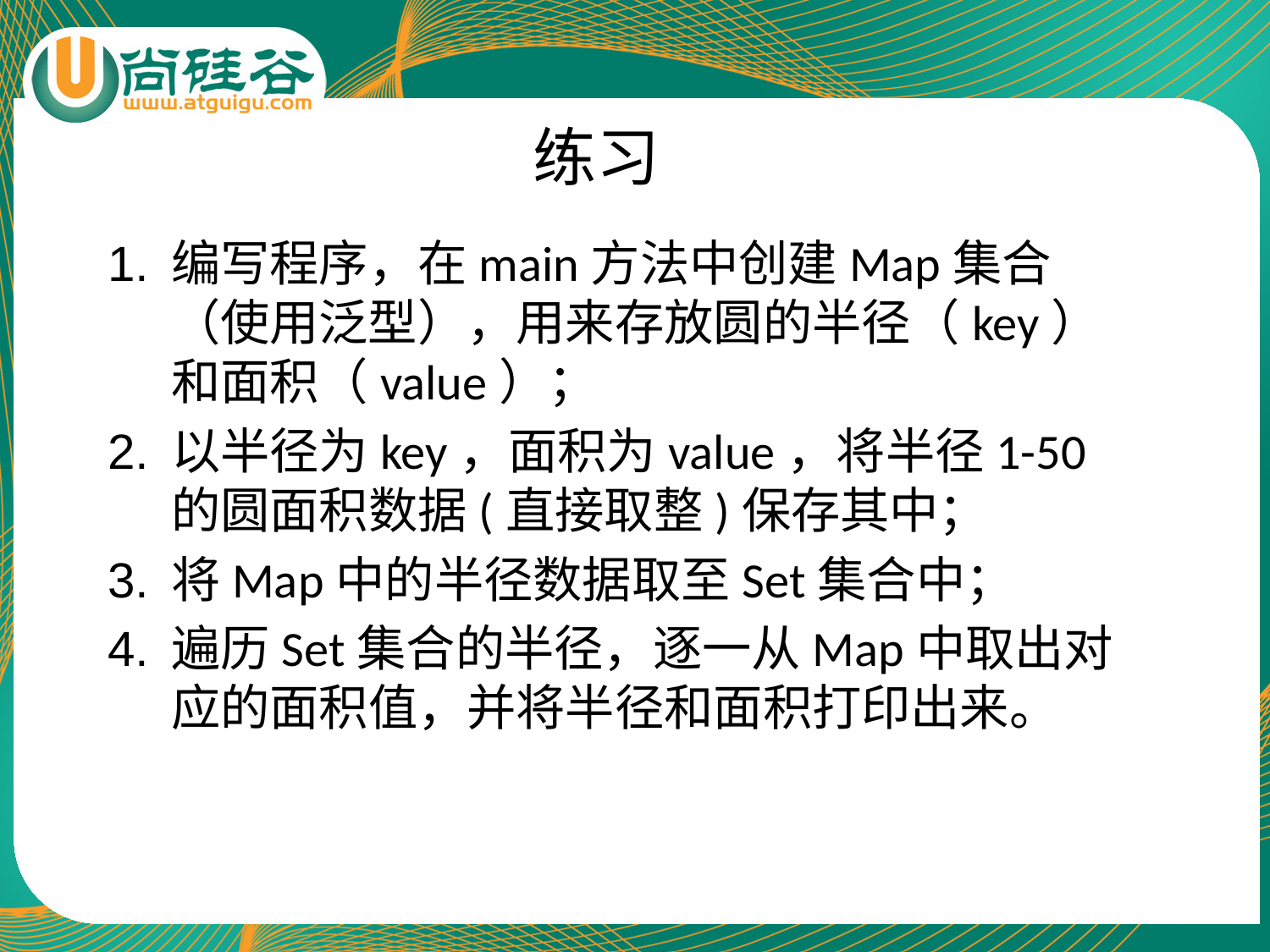

# 练习
编写程序，在main方法中创建Map集合（使用泛型），用来存放圆的半径（key）和面积（value）；
以半径为key，面积为value，将半径1-50的圆面积数据(直接取整)保存其中；
将Map中的半径数据取至Set集合中；
遍历Set集合的半径，逐一从Map中取出对应的面积值，并将半径和面积打印出来。